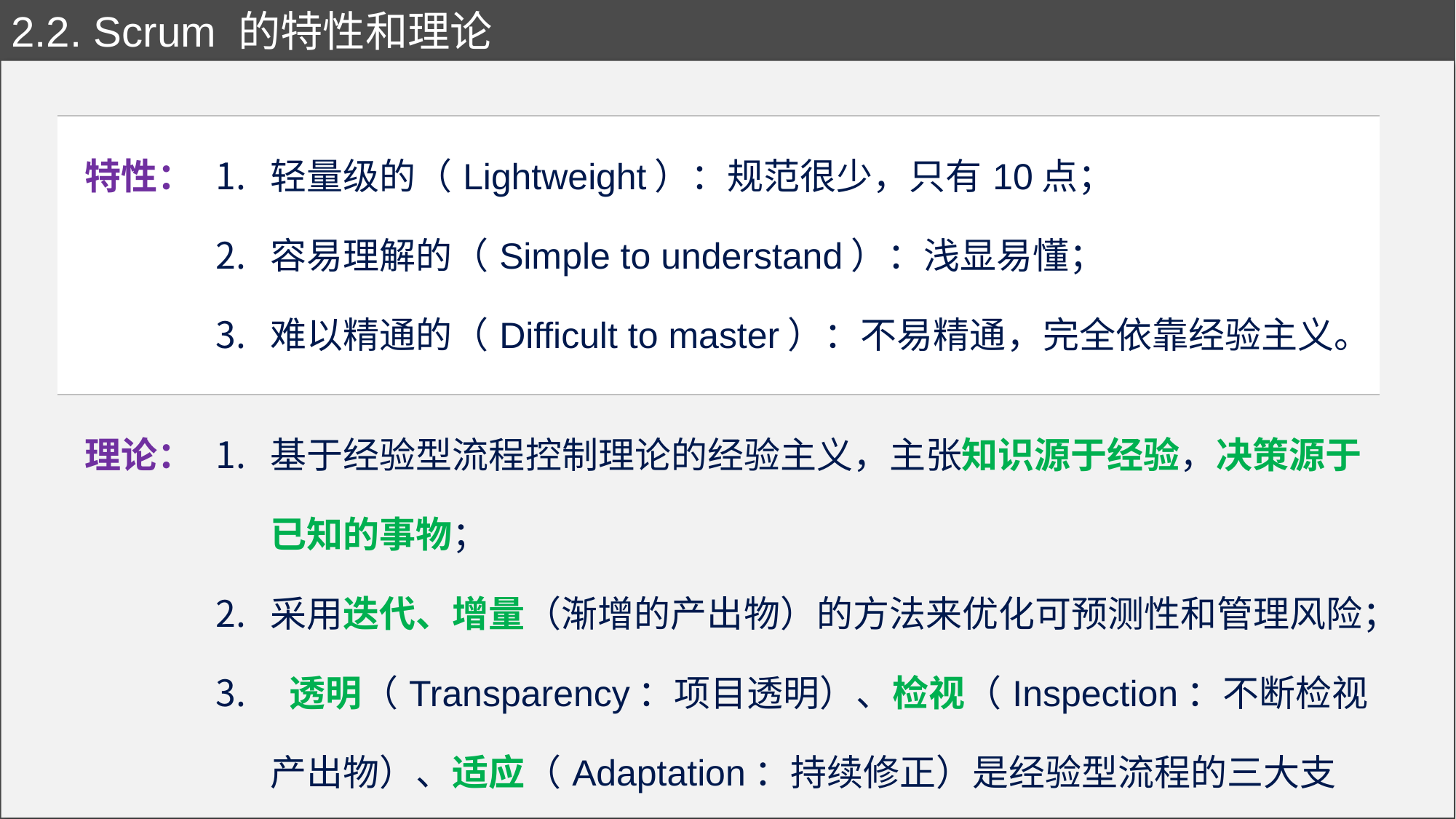

# 2.2. Scrum 的特性和理论
| 特性： | 轻量级的（Lightweight）：规范很少，只有10点； 容易理解的（Simple to understand）：浅显易懂； 难以精通的（Difficult to master）：不易精通，完全依靠经验主义。 |
| --- | --- |
| 理论： | 基于经验型流程控制理论的经验主义，主张知识源于经验，决策源于已知的事物； 采用迭代、增量（渐增的产出物）的方法来优化可预测性和管理风险； 透明（Transparency：项目透明）、检视（Inspection：不断检视产出物）、适应（Adaptation：持续修正）是经验型流程的三大支柱，支撑起每个经 验型控制流程的实施。 |